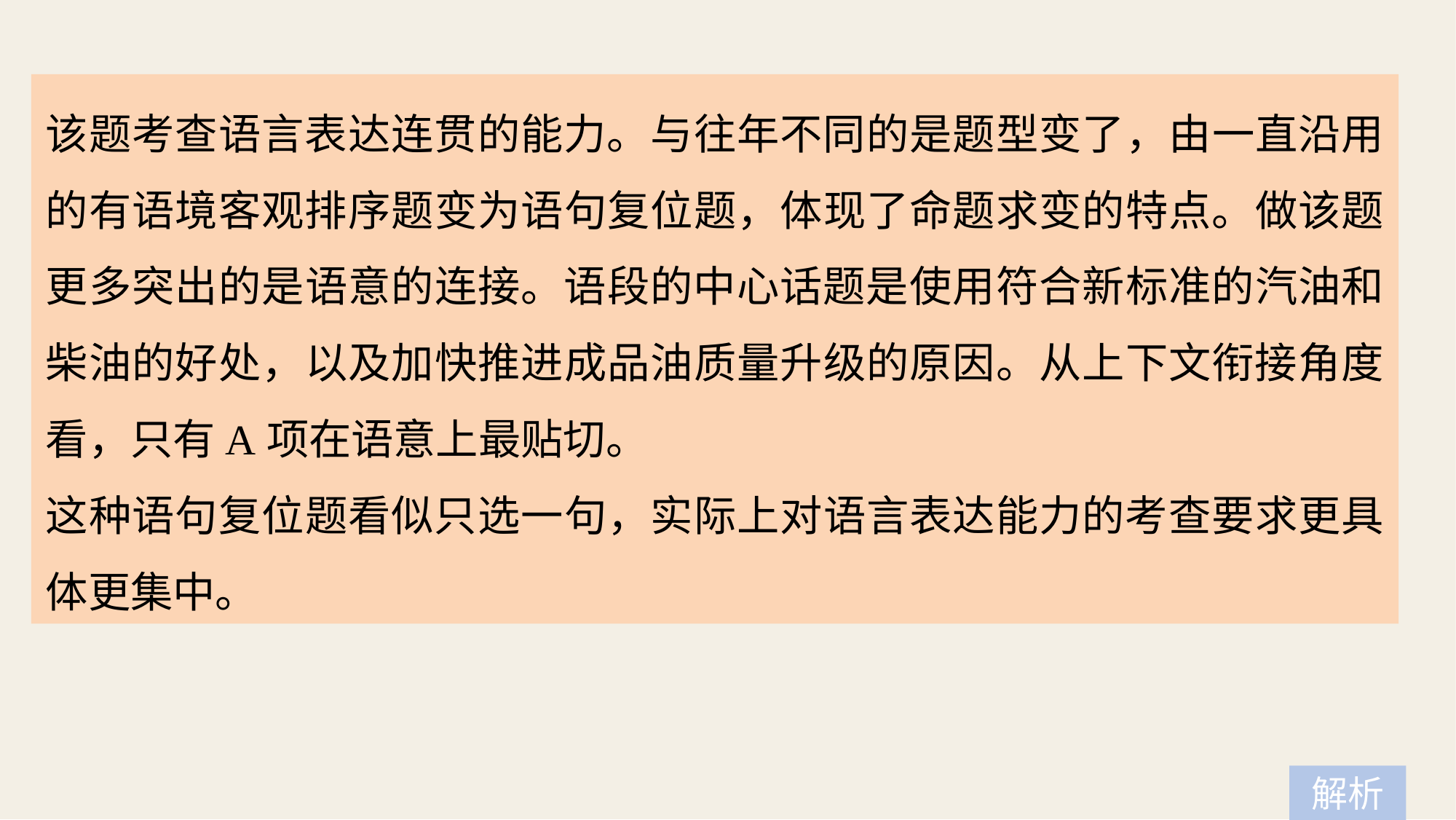

该题考查语言表达连贯的能力。与往年不同的是题型变了，由一直沿用的有语境客观排序题变为语句复位题，体现了命题求变的特点。做该题更多突出的是语意的连接。语段的中心话题是使用符合新标准的汽油和柴油的好处，以及加快推进成品油质量升级的原因。从上下文衔接角度看，只有A项在语意上最贴切。
这种语句复位题看似只选一句，实际上对语言表达能力的考查要求更具体更集中。
解析